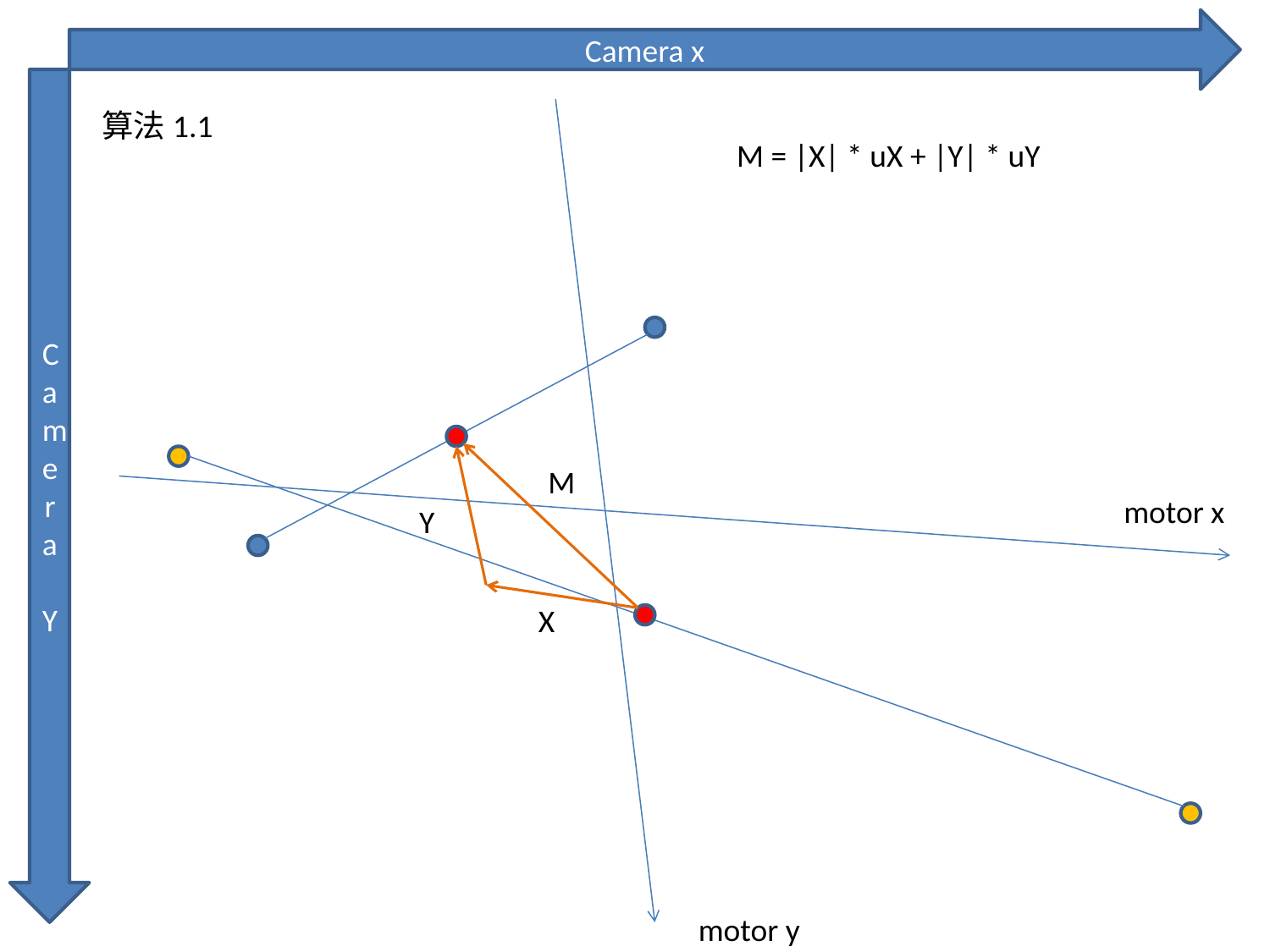

Camera x
Camera Y
算法1.1
M = |X| * uX + |Y| * uY

M
motor x
Y

X

motor y